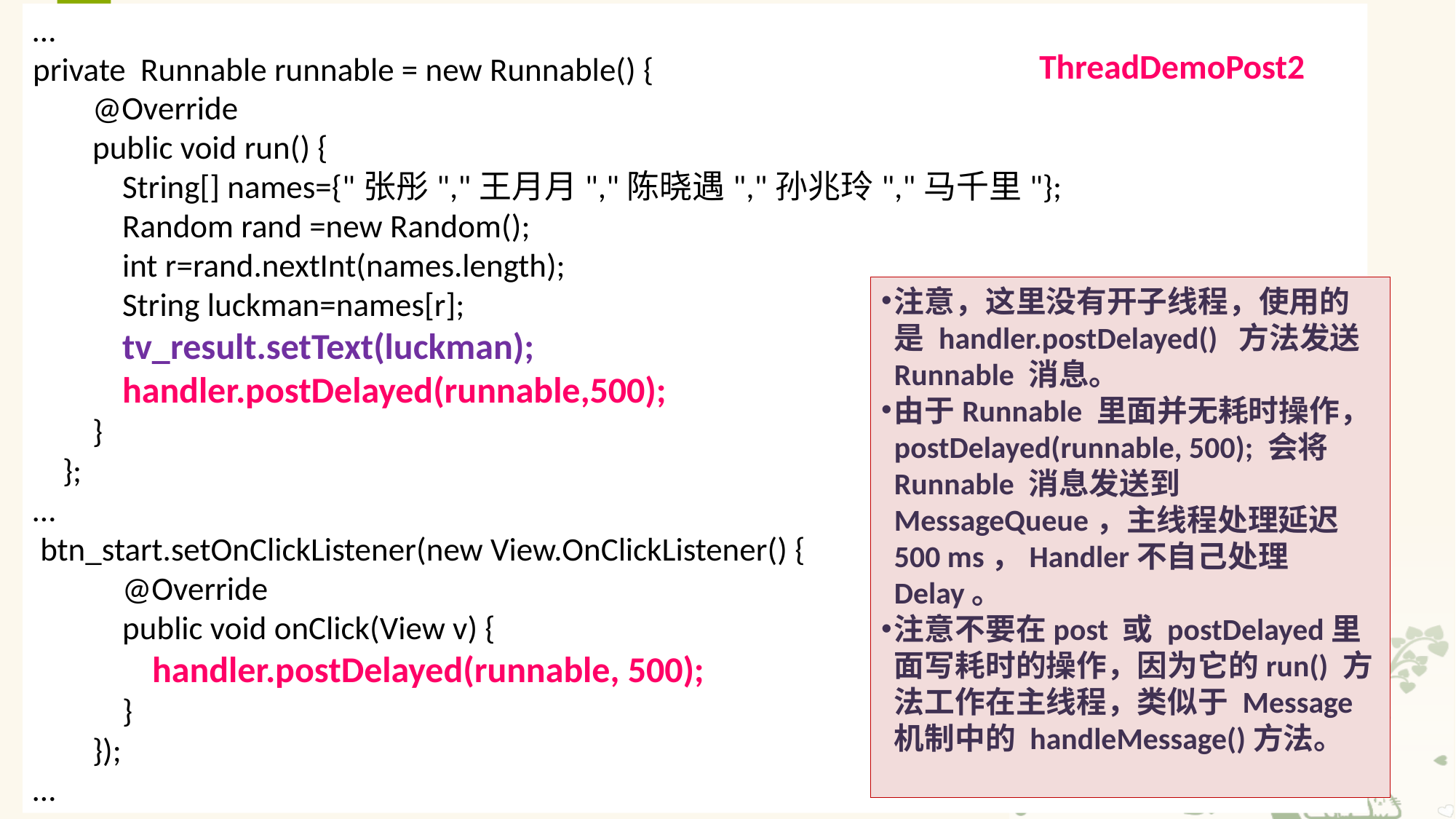

…
private  Runnable runnable = new Runnable() {
        @Override
        public void run() {
            String[] names={"张彤","王月月","陈晓遇","孙兆玲","马千里"};
            Random rand =new Random();
            int r=rand.nextInt(names.length);
            String luckman=names[r];
            tv_result.setText(luckman);
            handler.postDelayed(runnable,500);
        }
    };
…
 btn_start.setOnClickListener(new View.OnClickListener() {
            @Override
            public void onClick(View v) {
                handler.postDelayed(runnable, 500);
            }
        });
…
ThreadDemoPost2
注意，这里没有开子线程，使用的是 handler.postDelayed()  方法发送 Runnable 消息。
由于Runnable 里面并无耗时操作，postDelayed(runnable, 500); 会将Runnable 消息发送到 MessageQueue，主线程处理延迟500 ms，Handler不自己处理Delay。
注意不要在post 或 postDelayed里面写耗时的操作，因为它的run() 方法工作在主线程，类似于 Message 机制中的 handleMessage()方法。